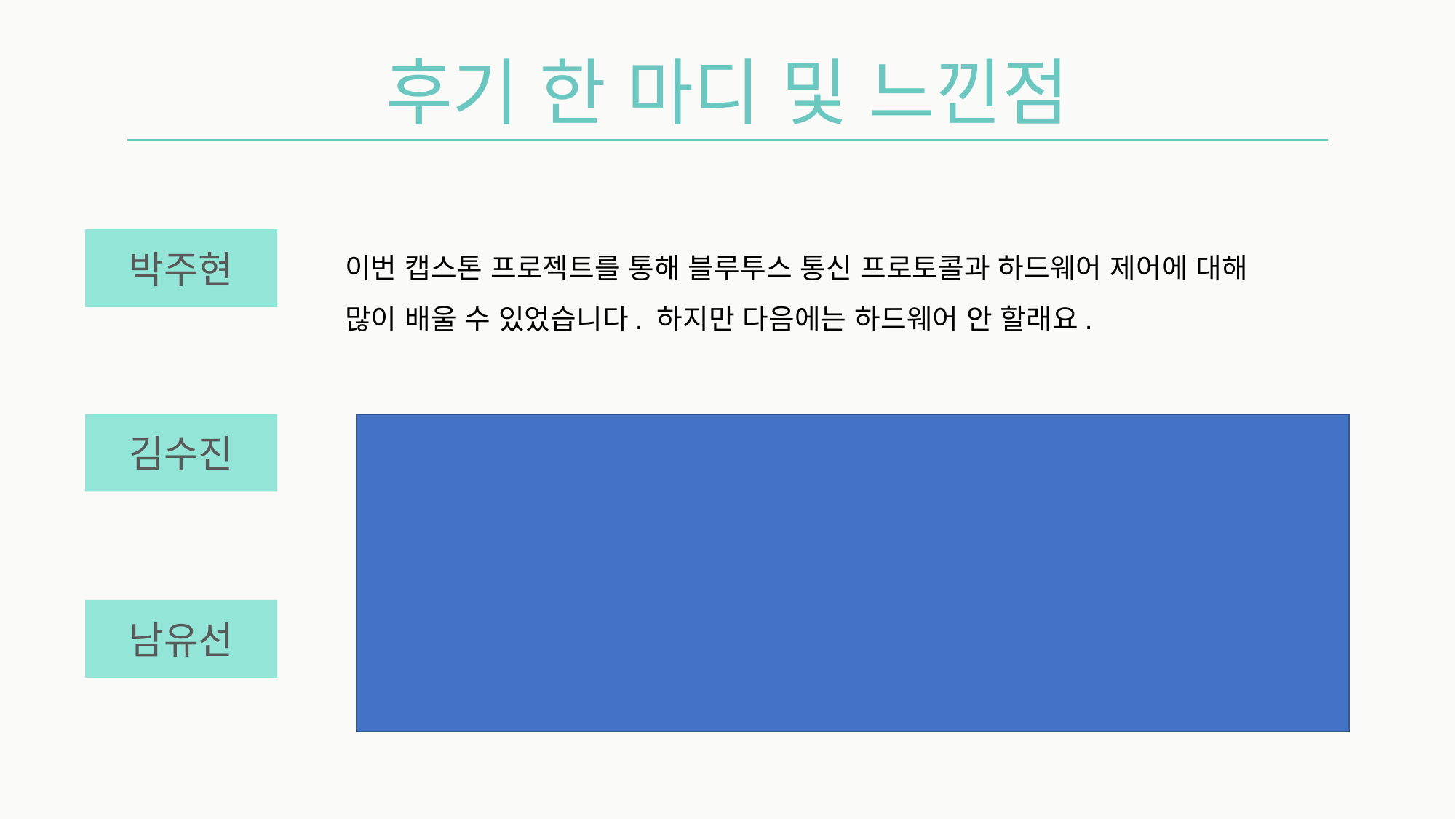

후기 한 마디 및 느낀점

이번 캡스톤 프로젝트를 통해 블루투스 통신 프로토콜과 하드웨어 제어에 대해 많이 배울 수 있었습니다. 하지만 다음에는 하드웨어 안 할래요.

박주현
김수진

남유선